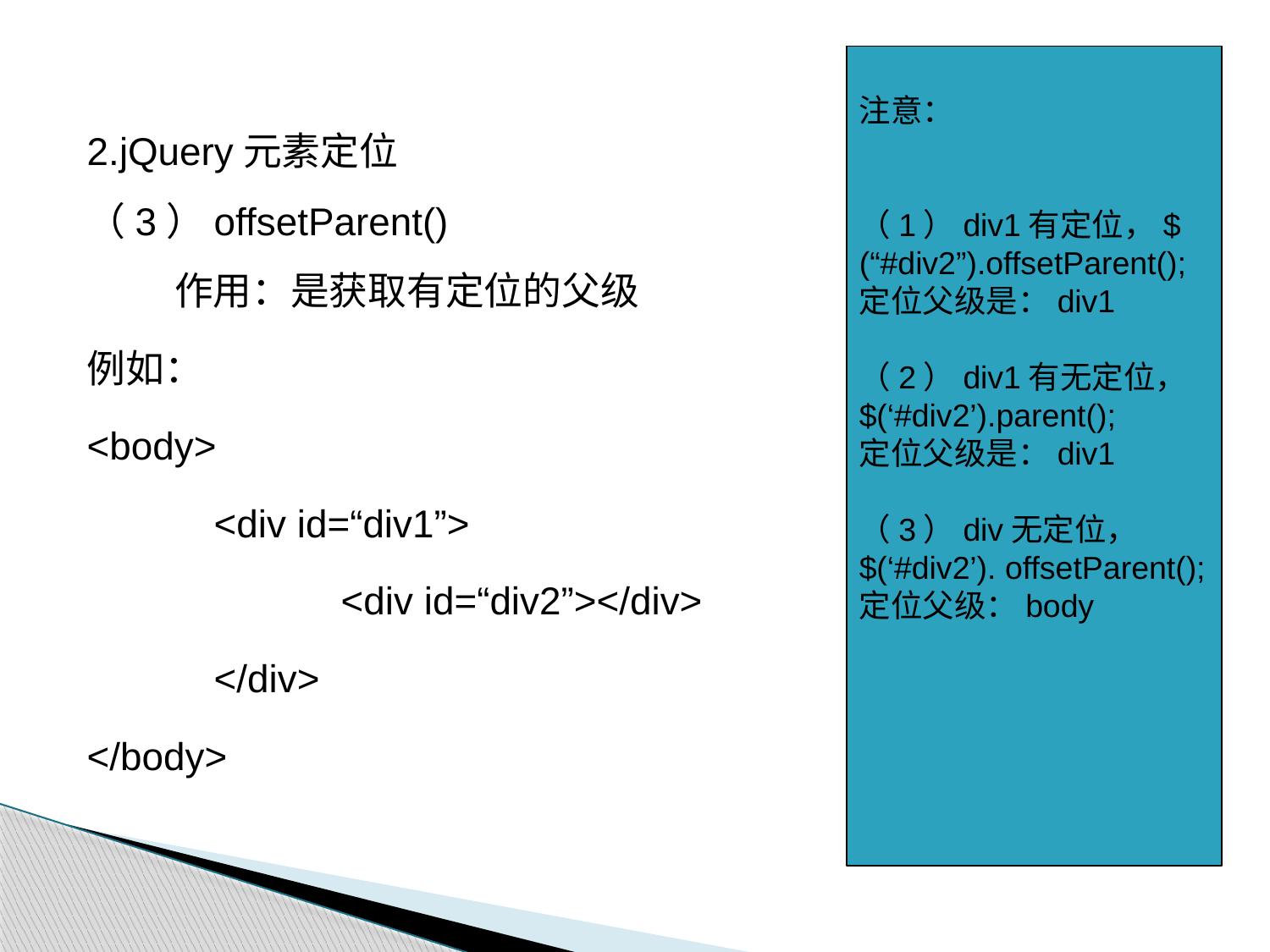

注意：

（1）div1有定位，$(“#div2”).offsetParent();
定位父级是：div1

（2）div1有无定位，
$(‘#div2’).parent();
定位父级是：div1

（3）div无定位，
$(‘#div2’). offsetParent();
定位父级：body

2.jQuery元素定位
（3）offsetParent()
         作用：是获取有定位的父级
例如：
<body>
	<div id=“div1”>
		<div id=“div2”></div>
	</div>
</body>